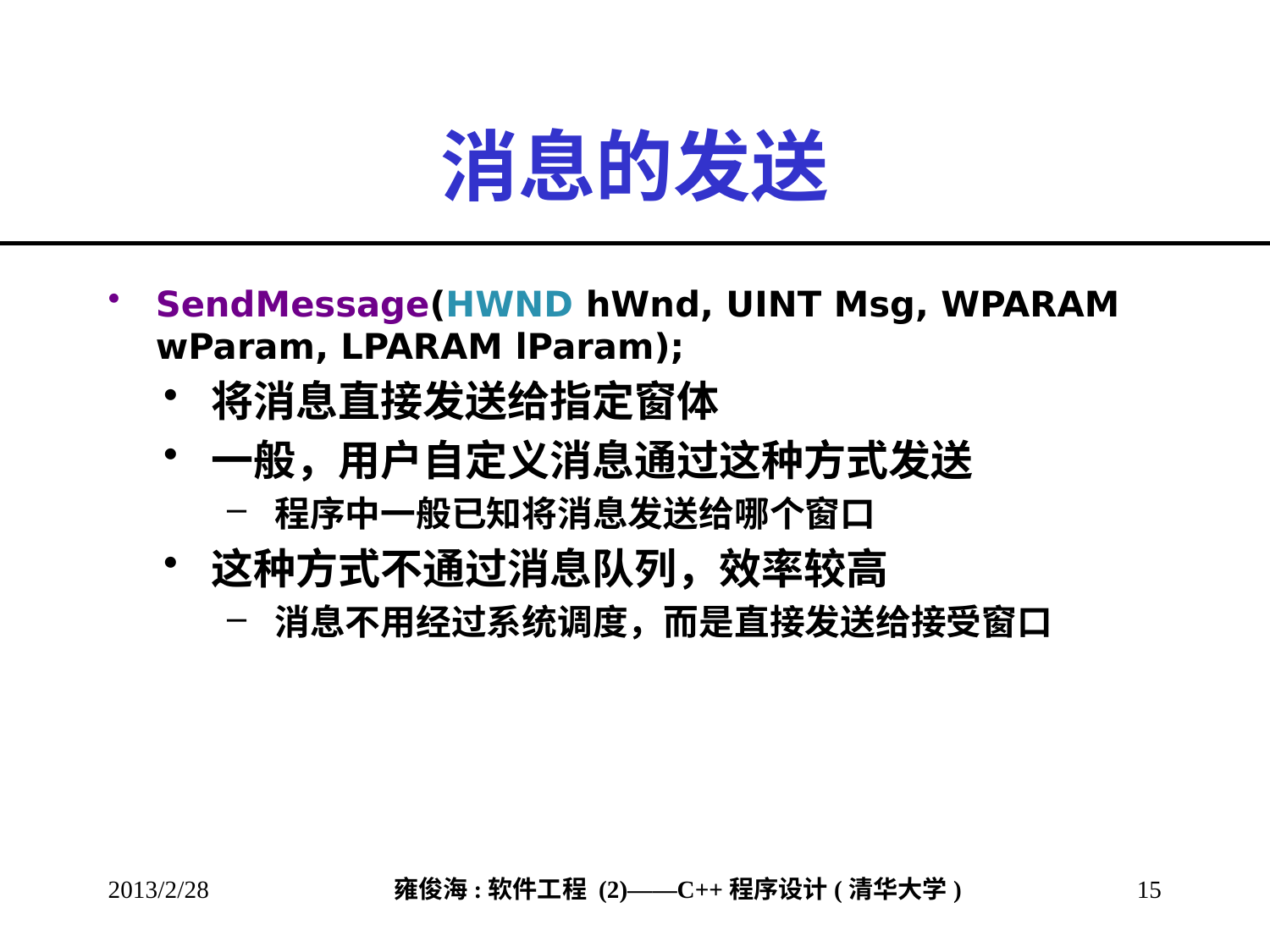

# 消息的发送
SendMessage(HWND hWnd, UINT Msg, WPARAM wParam, LPARAM lParam);
将消息直接发送给指定窗体
一般，用户自定义消息通过这种方式发送
程序中一般已知将消息发送给哪个窗口
这种方式不通过消息队列，效率较高
消息不用经过系统调度，而是直接发送给接受窗口

2013/2/28
15